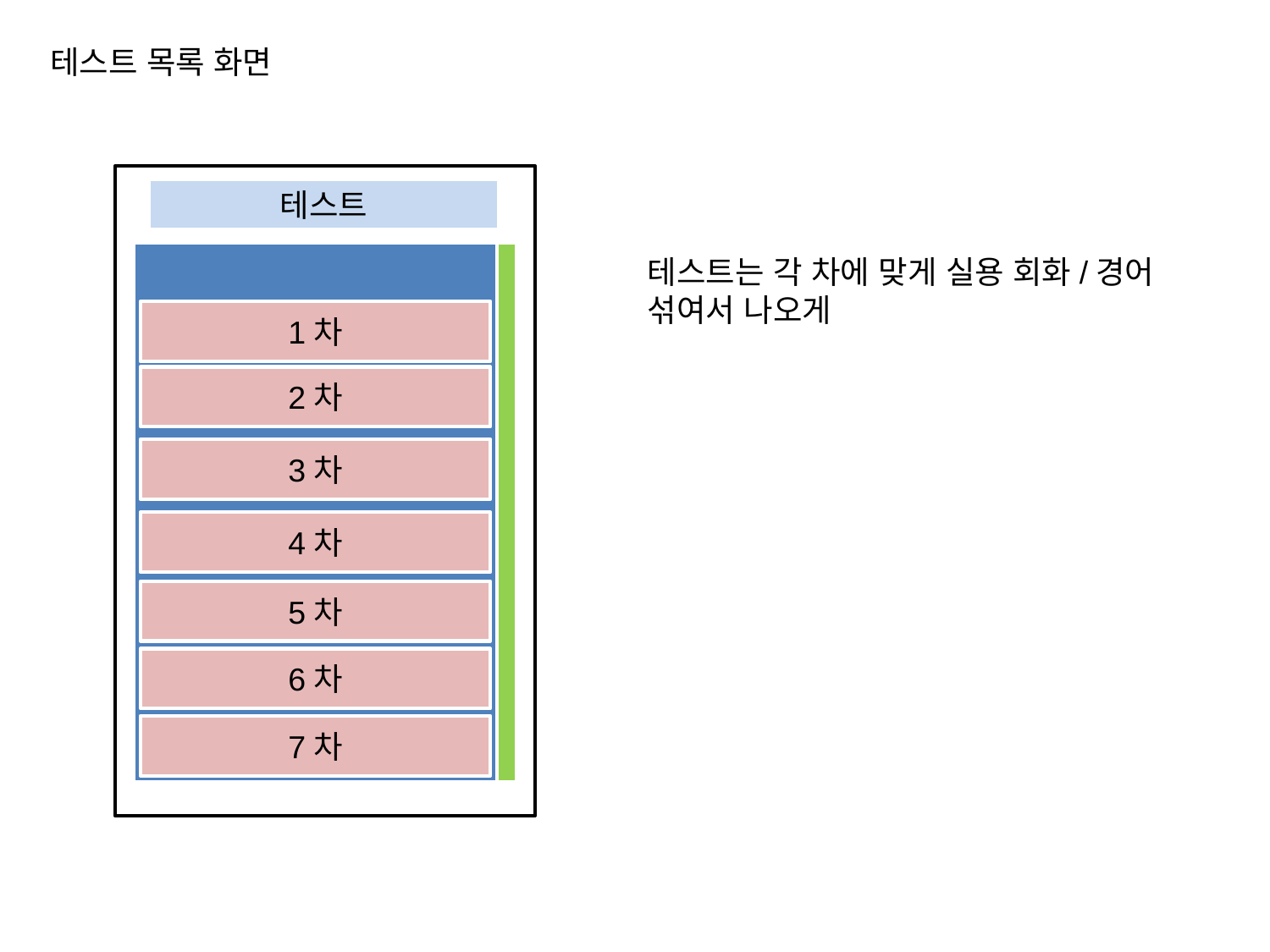

테스트 목록 화면

테스트

테스트는 각 차에 맞게 실용 회화/경어 섞여서 나오게
1차
2차
3차
4차
5차
6차
7차